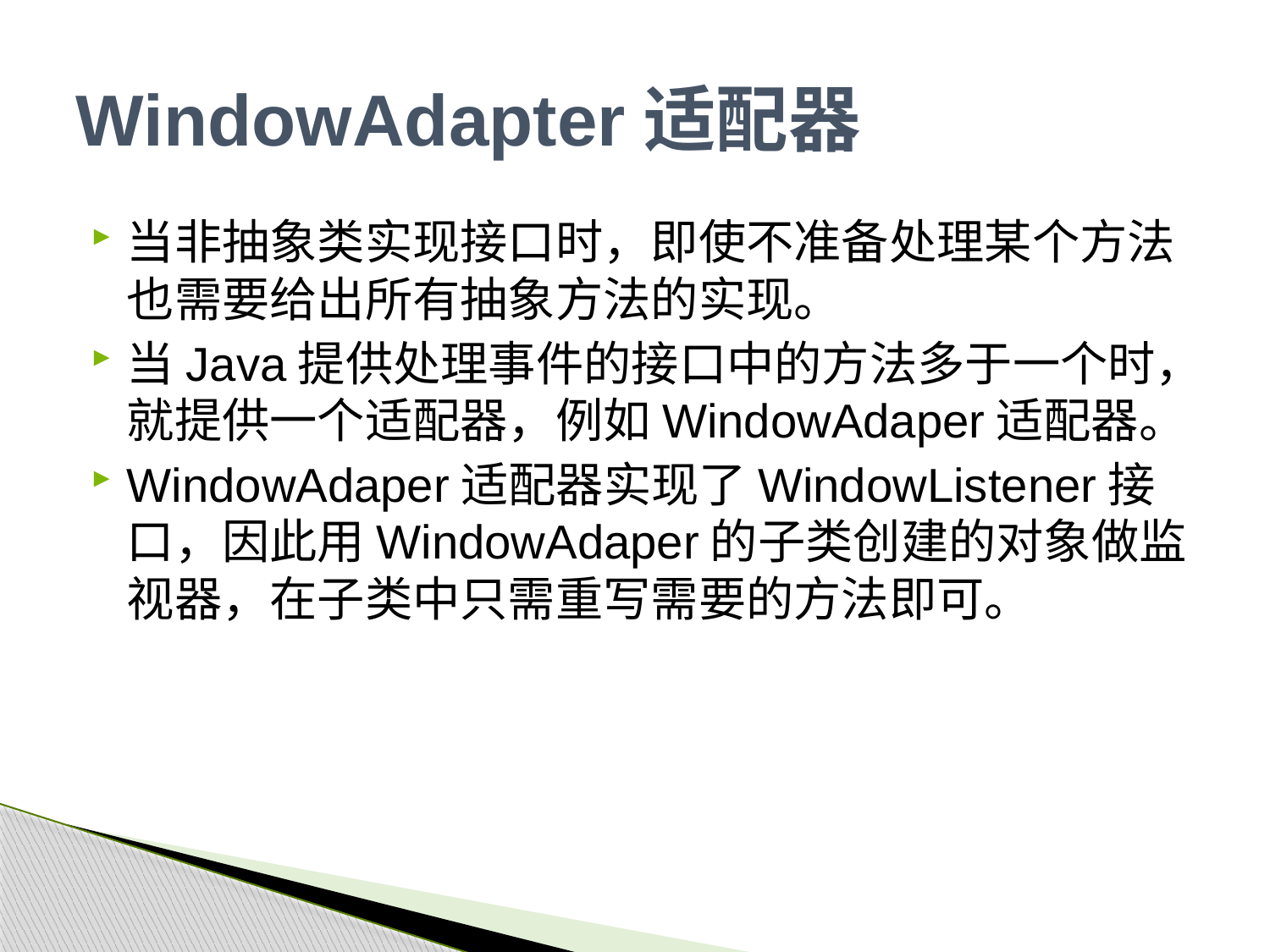

# WindowAdapter适配器
当非抽象类实现接口时，即使不准备处理某个方法也需要给出所有抽象方法的实现。
当Java提供处理事件的接口中的方法多于一个时，就提供一个适配器，例如WindowAdaper适配器。
WindowAdaper适配器实现了WindowListener接口，因此用WindowAdaper的子类创建的对象做监视器，在子类中只需重写需要的方法即可。